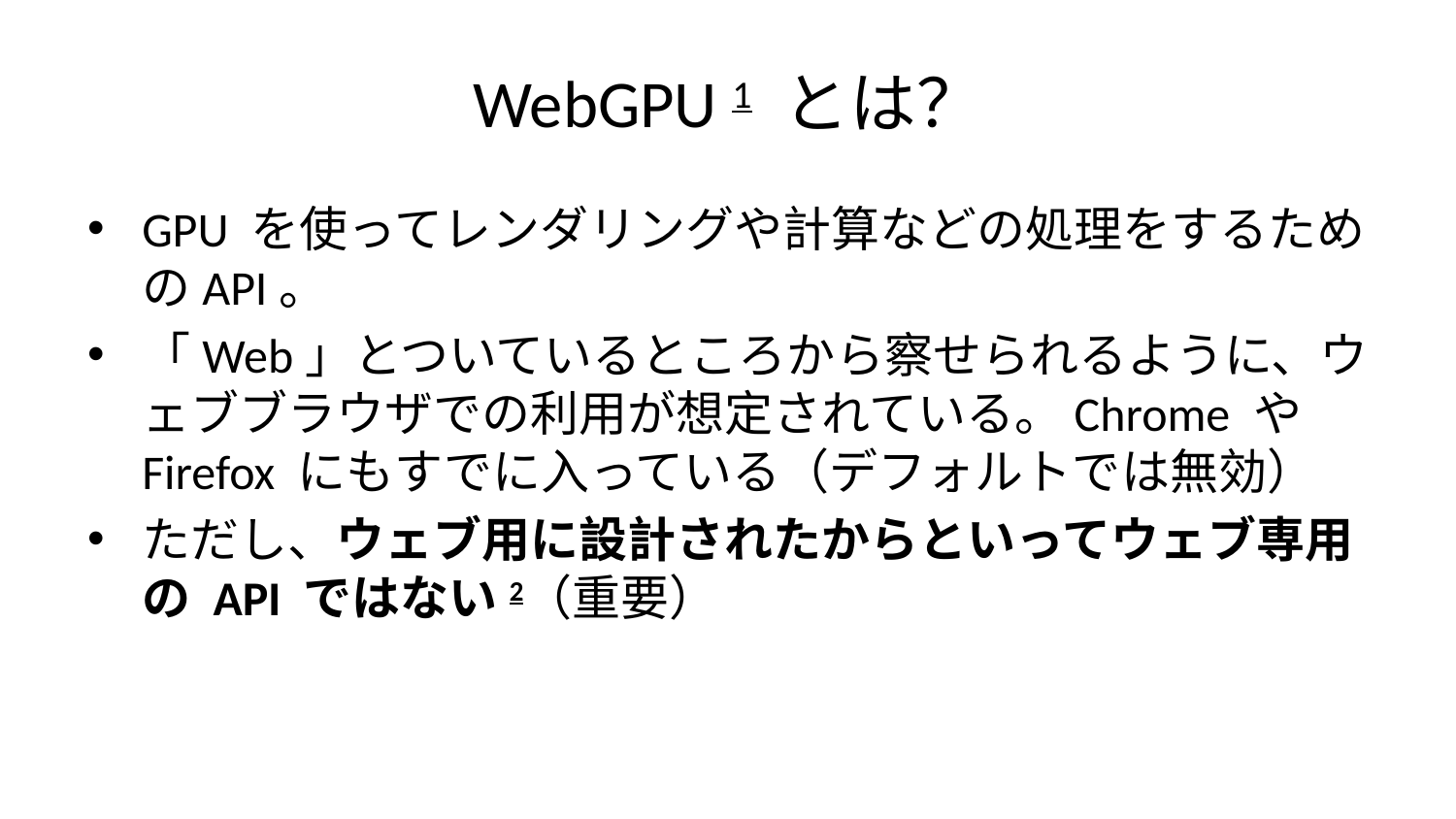

# WebGPU 1 とは？
GPU を使ってレンダリングや計算などの処理をするためのAPI。
「Web」とついているところから察せられるように、ウェブブラウザでの利用が想定されている。Chrome や Firefox にもすでに入っている（デフォルトでは無効）
ただし、ウェブ用に設計されたからといってウェブ専用の API ではない2（重要）